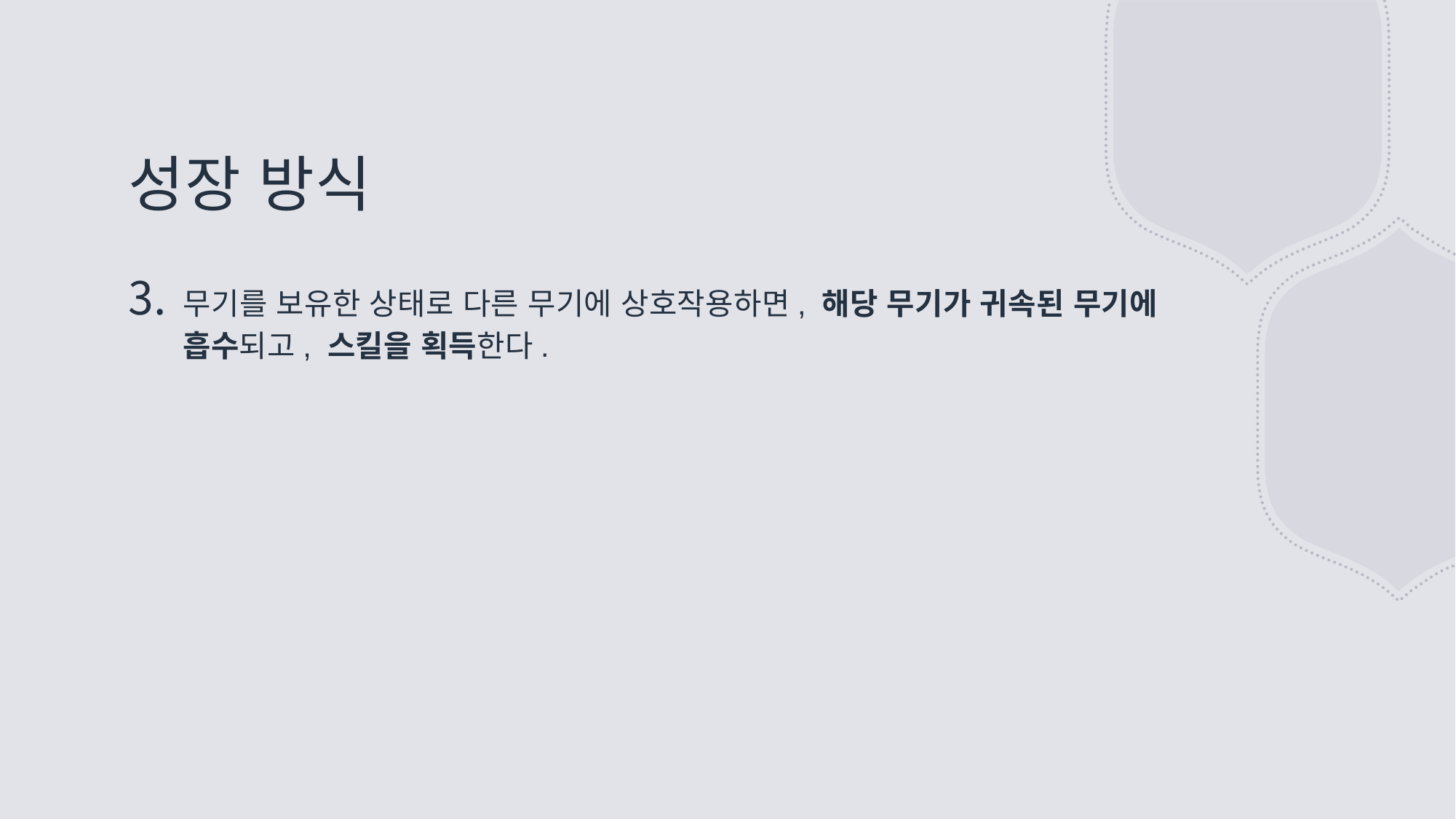

# 성장 방식
무기를 보유한 상태로 다른 무기에 상호작용하면, 해당 무기가 귀속된 무기에 흡수되고, 스킬을 획득한다.